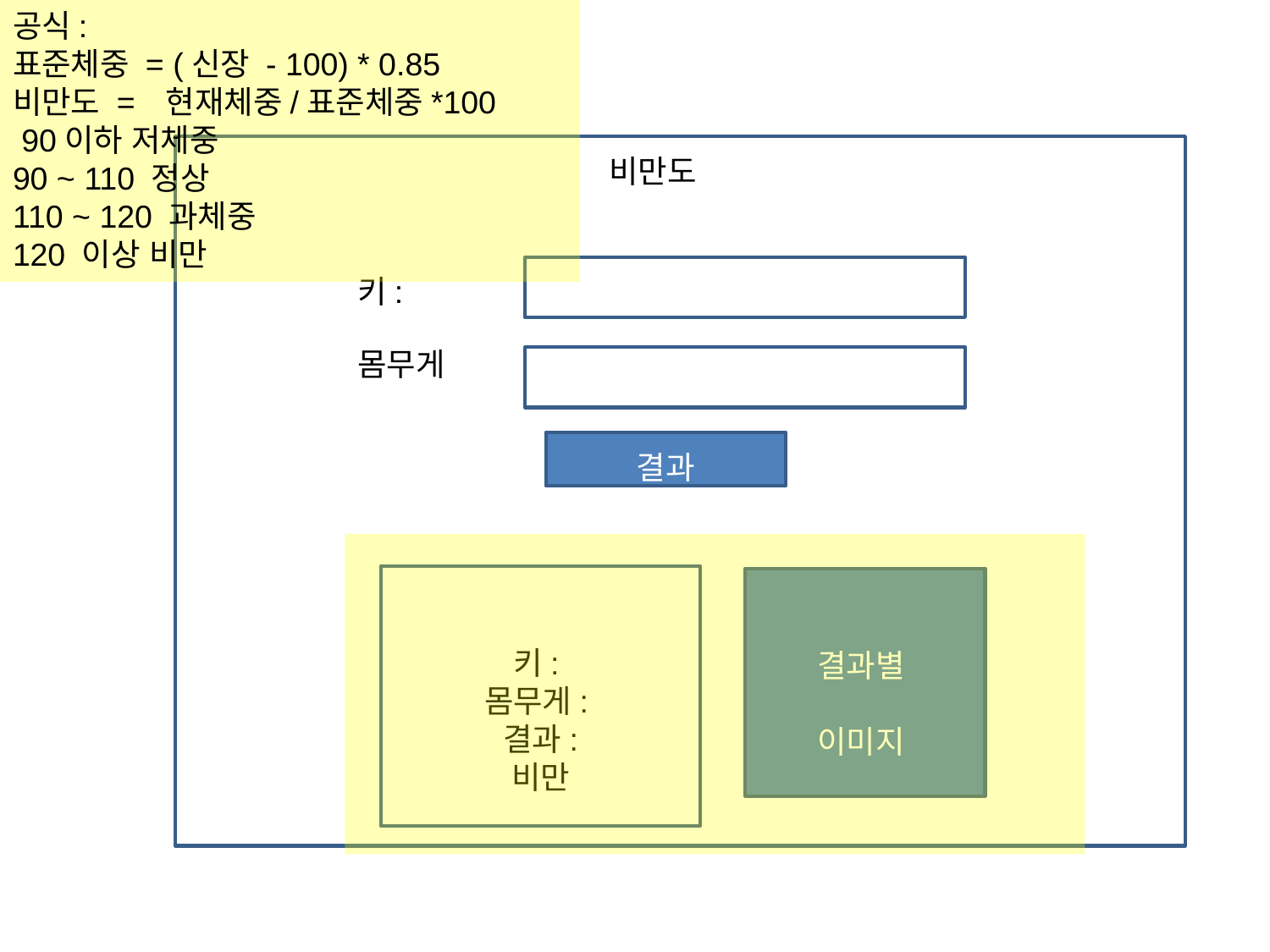

공식:
표준체중 = (신장 - 100) * 0.85  비만도 =	현재체중/표준체중*100  90이하 저체중

비만도
90 ~ 110 정상
110 ~ 120 과체중
120 이상 비만

키:

몸무게
결과

키:  몸무게:  결과: 비만

결과별  이미지